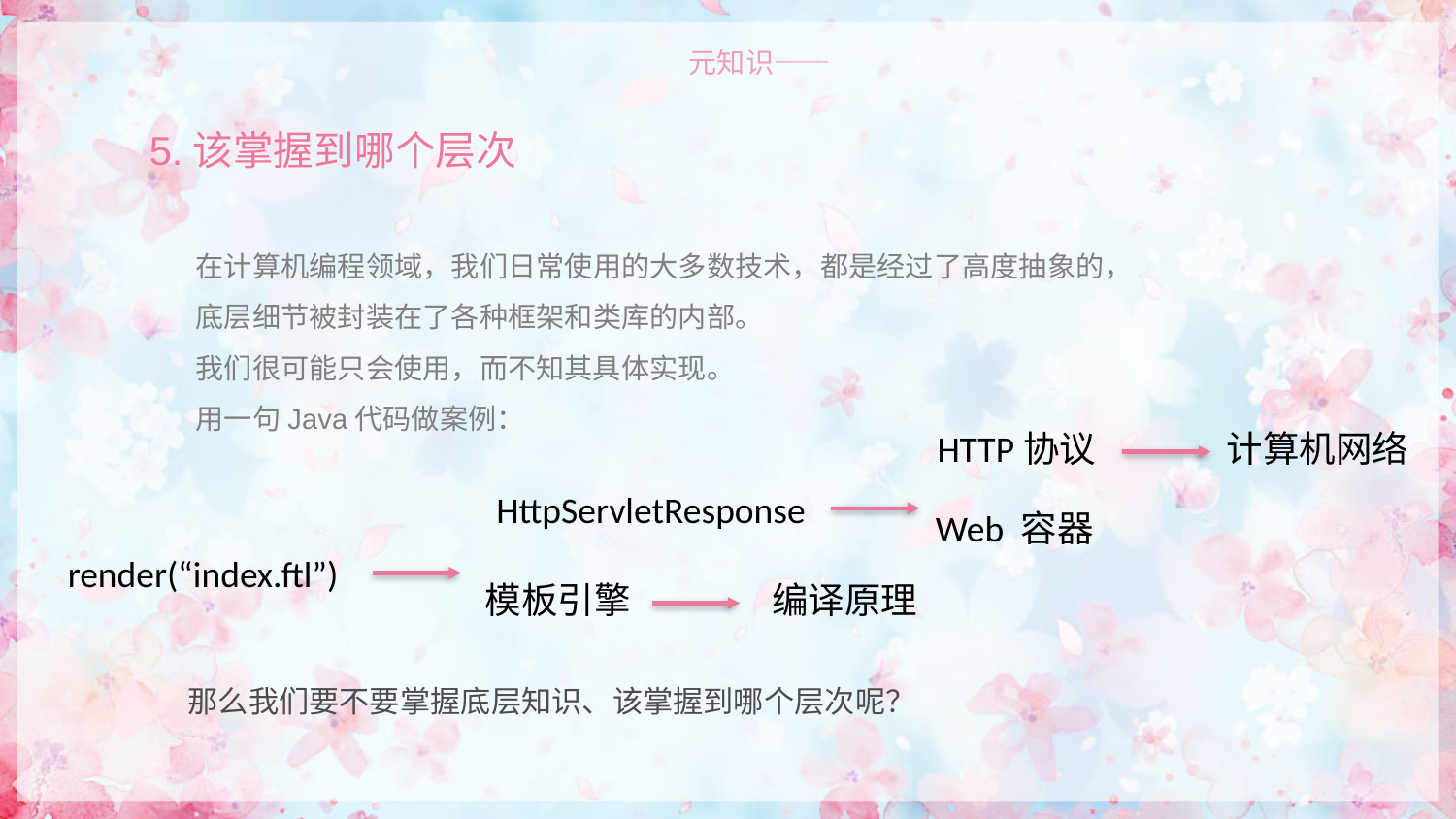

——元知识——
5.该掌握到哪个层次
在计算机编程领域，我们日常使用的大多数技术，都是经过了高度抽象的，底层细节被封装在了各种框架和类库的内部。
我们很可能只会使用，而不知其具体实现。
用一句Java代码做案例：
HTTP协议
计算机网络

HttpServletResponse
Web 容器

render(“index.ftl”)
模板引擎
编译原理

那么我们要不要掌握底层知识、该掌握到哪个层次呢？